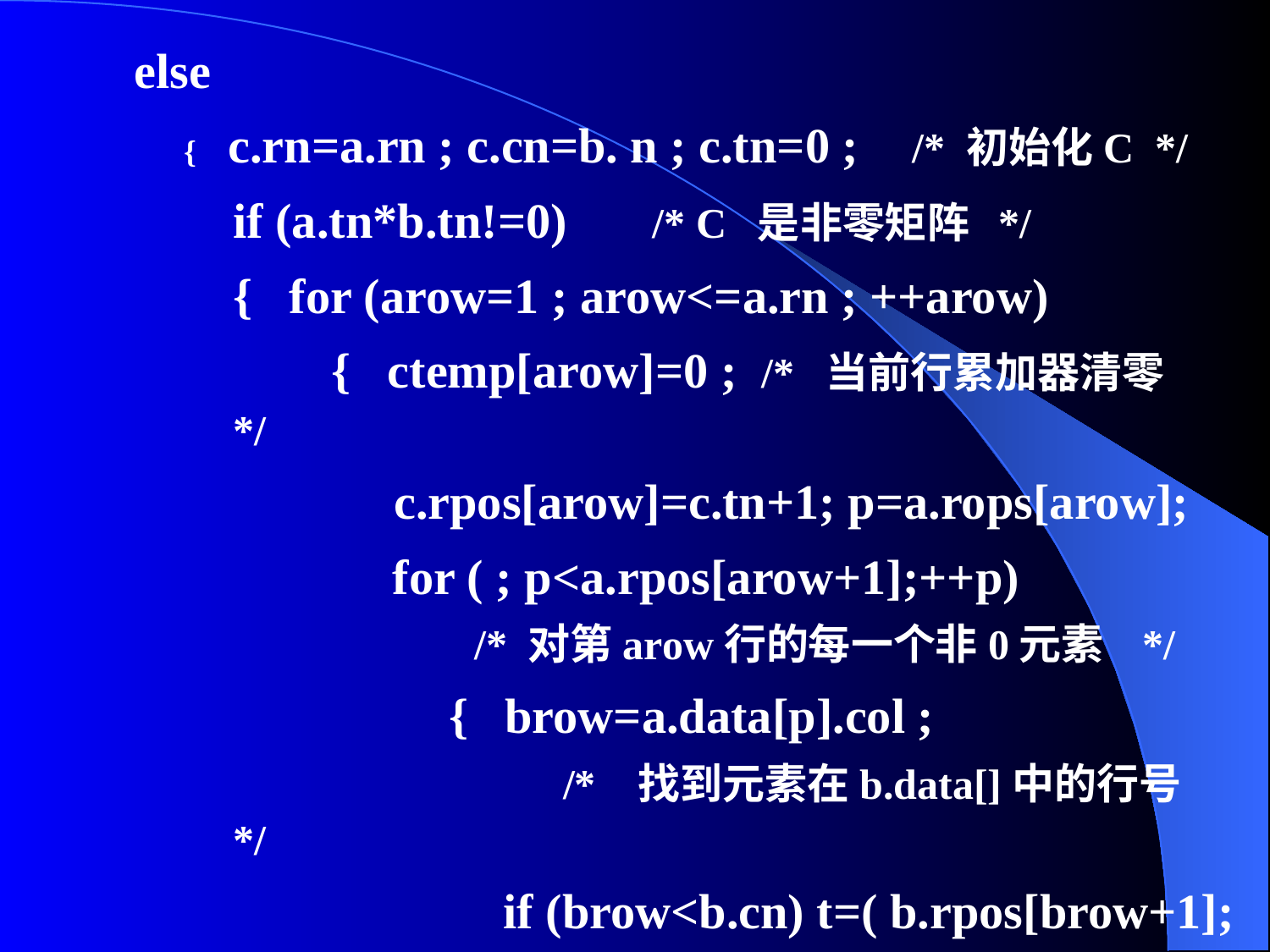

# else
{    c.rn=a.rn ; c.cn=b. n ; c.tn=0 ;     /* 初始化C  */
if (a.tn*b.tn!=0)        /* C  是非零矩阵  */
{   for (arow=1 ; arow<=a.rn ; ++arow)
        {   ctemp[arow]=0 ;  /*  当前行累加器清零   */
                    c.rpos[arow]=c.tn+1; p=a.rops[arow];
             for ( ; p<a.rpos[arow+1];++p)
                              /* 对第arow行的每一个非0元素   */
                       {   brow=a.data[p].col ;
                                         /*   找到元素在b.data[]中的行号  */
                      if (brow<b.cn) t=( b.rpos[brow+1];
                      else t=b.tn+1 ;